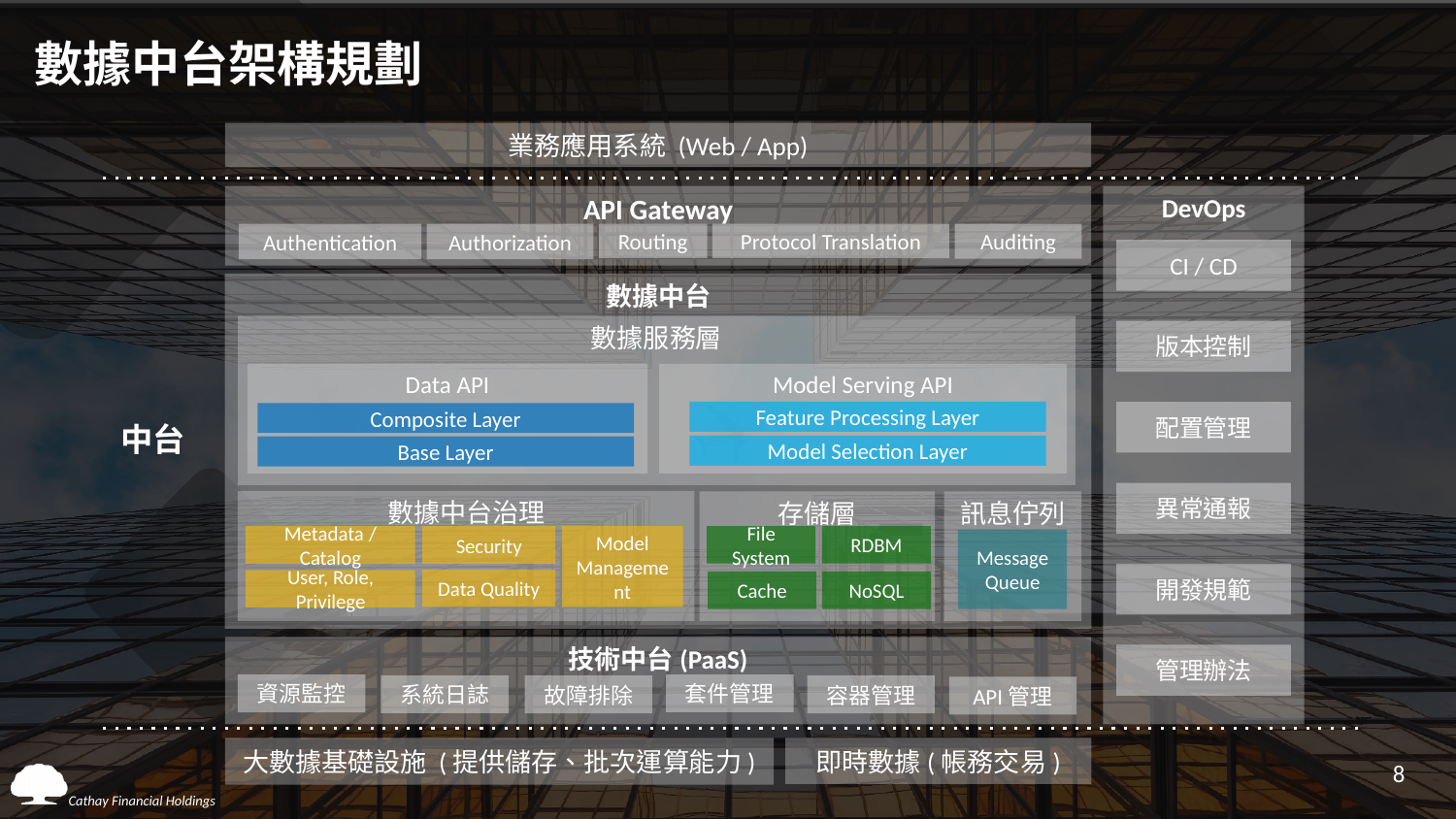

數據中台架構規劃

業務應用系統 (Web / App)
API Gateway
DevOps
Authentication
Authorization
Routing
Protocol Translation
Auditing
CI / CD
數據中台
數據服務層
版本控制
Data API
Model Serving API
中台
Feature Processing Layer
配置管理
Composite Layer
Model Selection Layer
Base Layer
異常通報
數據中台治理
存儲層
訊息佇列
Model Management
File System
RDBM
Metadata / Catalog
Security
Message Queue
開發規範
Data Quality
User, Role, Privilege
Cache
NoSQL
技術中台(PaaS)
管理辦法
套件管理
資源監控
系統日誌
容器管理
故障排除
API管理
大數據基礎設施 (提供儲存、批次運算能力)
即時數據(帳務交易)
8
8